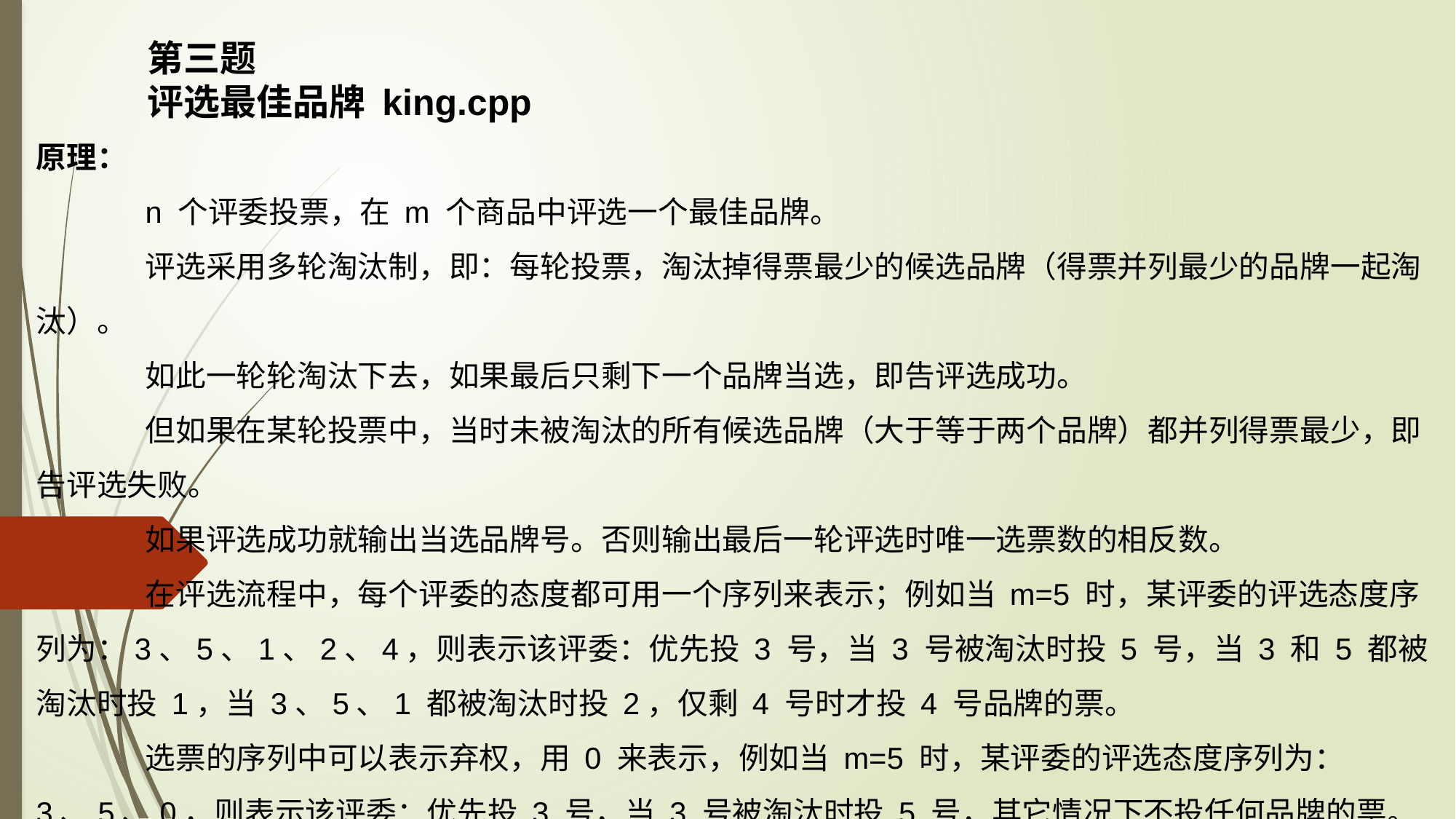

第三题
评选最佳品牌 king.cpp
原理：
	n 个评委投票，在 m 个商品中评选一个最佳品牌。
	评选采用多轮淘汰制，即：每轮投票，淘汰掉得票最少的候选品牌（得票并列最少的品牌一起淘汰）。
	如此一轮轮淘汰下去，如果最后只剩下一个品牌当选，即告评选成功。
	但如果在某轮投票中，当时未被淘汰的所有候选品牌（大于等于两个品牌）都并列得票最少，即告评选失败。
	如果评选成功就输出当选品牌号。否则输出最后一轮评选时唯一选票数的相反数。
	在评选流程中，每个评委的态度都可用一个序列来表示；例如当 m=5 时，某评委的评选态度序列为：3、5、1、2、4，则表示该评委：优先投 3 号，当 3 号被淘汰时投 5 号，当 3 和 5 都被淘汰时投 1，当 3、5、1 都被淘汰时投 2，仅剩 4 号时才投 4 号品牌的票。
	选票的序列中可以表示弃权，用 0 来表示，例如当 m=5 时，某评委的评选态度序列为：3、5、0，则表示该评委：优先投 3 号，当 3 号被淘汰时投 5 号，其它情况下不投任何品牌的票。